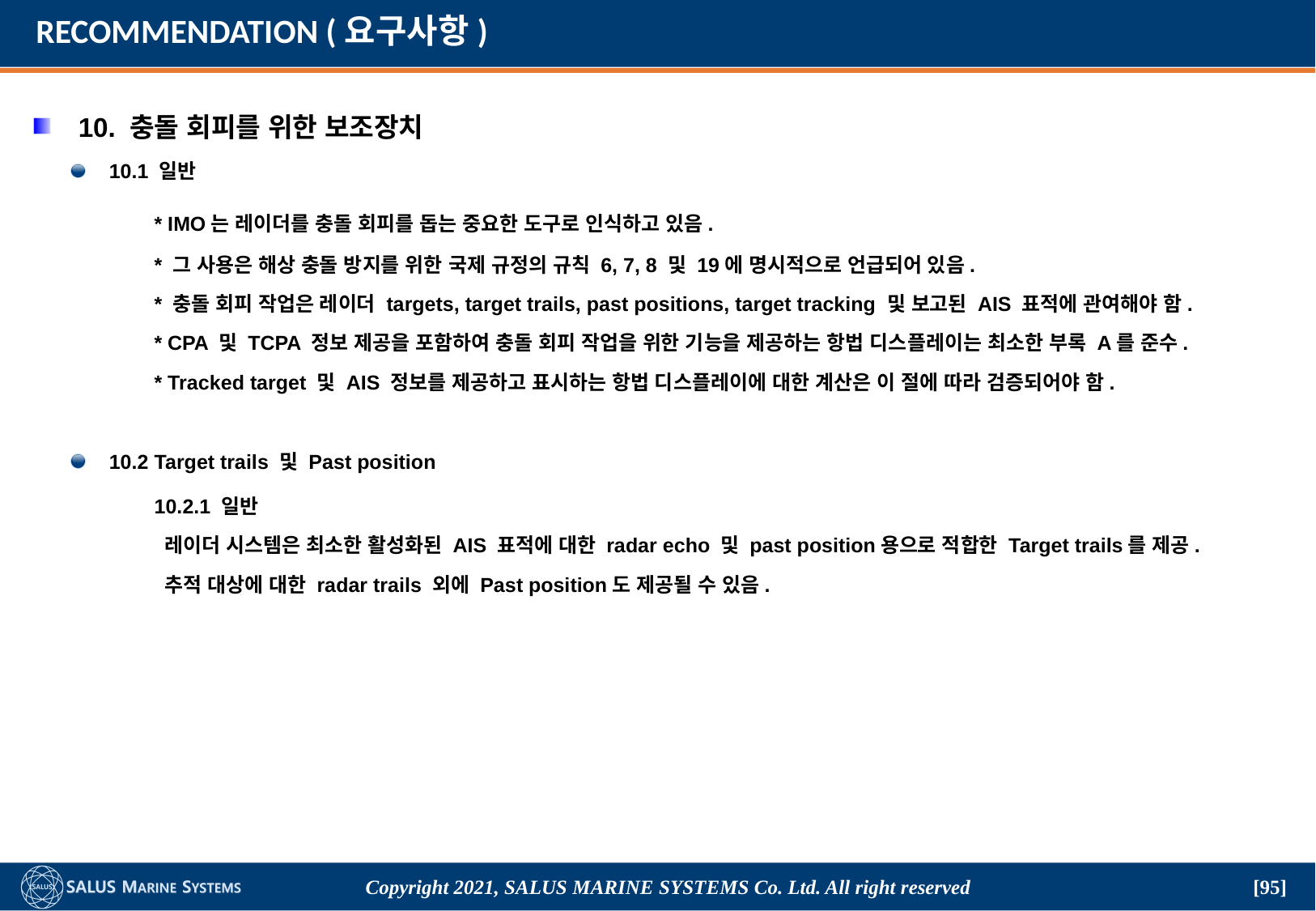

# RECOMMENDATION (요구사항)
10. 충돌 회피를 위한 보조장치
10.1 일반
	* IMO는 레이더를 충돌 회피를 돕는 중요한 도구로 인식하고 있음.
	* 그 사용은 해상 충돌 방지를 위한 국제 규정의 규칙 6, 7, 8 및 19에 명시적으로 언급되어 있음.
	* 충돌 회피 작업은 레이더 targets, target trails, past positions, target tracking 및 보고된 AIS 표적에 관여해야 함.
	* CPA 및 TCPA 정보 제공을 포함하여 충돌 회피 작업을 위한 기능을 제공하는 항법 디스플레이는 최소한 부록 A를 준수.
	* Tracked target 및 AIS 정보를 제공하고 표시하는 항법 디스플레이에 대한 계산은 이 절에 따라 검증되어야 함.

10.2 Target trails 및 Past position
	10.2.1 일반
	 레이더 시스템은 최소한 활성화된 AIS 표적에 대한 radar echo 및 past position용으로 적합한 Target trails를 제공.
	 추적 대상에 대한 radar trails 외에 Past position도 제공될 수 있음.

Copyright 2021, SALUS Marine Systems Co. Ltd. All right reserved
[95]